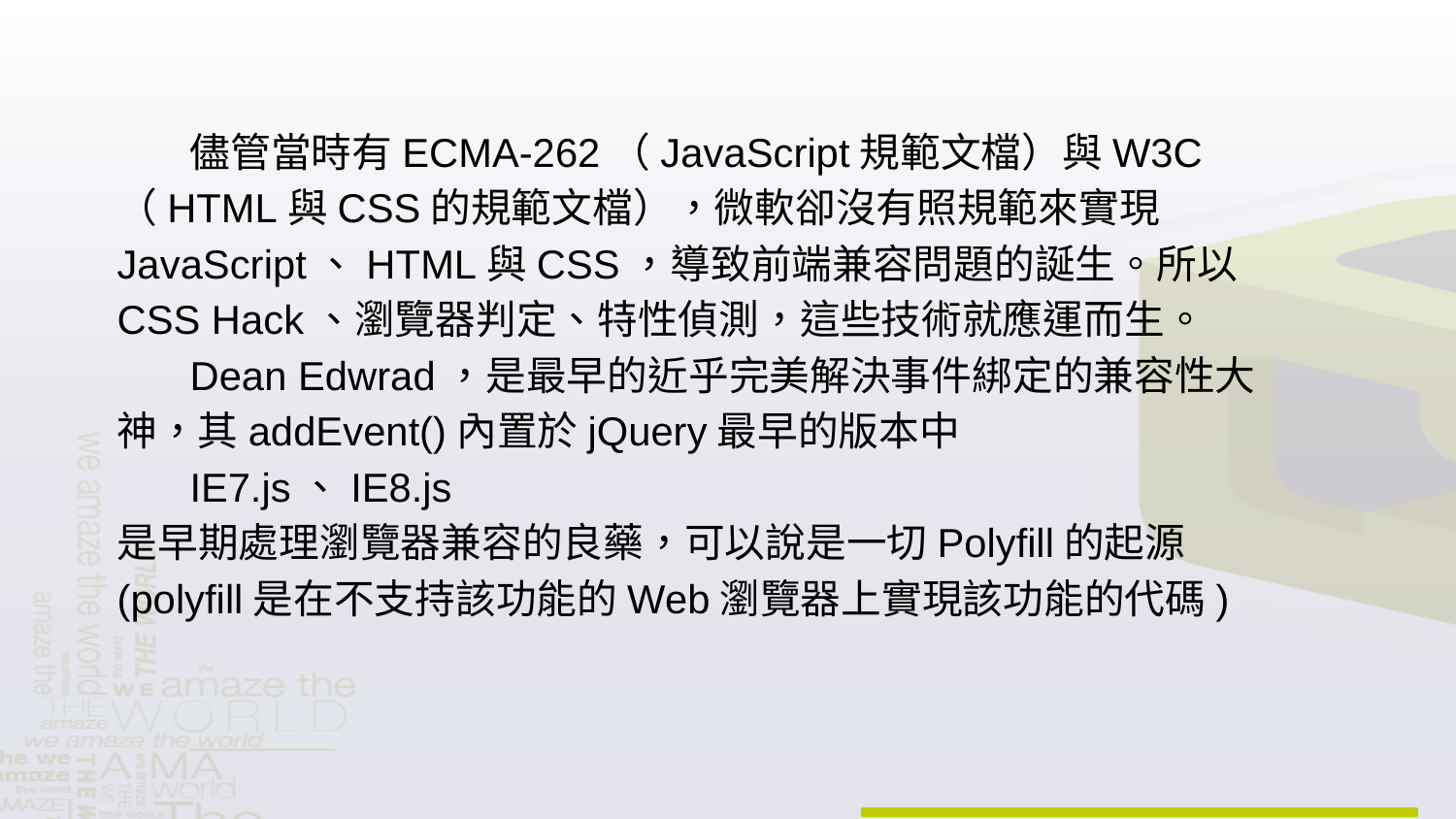

儘管當時有ECMA-262（JavaScript規範文檔）與W3C（HTML與CSS的規範文檔），微軟卻沒有照規範來實現JavaScript、HTML與CSS，導致前端兼容問題的誕生。所以CSS Hack、瀏覽器判定、特性偵測，這些技術就應運而生。
Dean Edwrad，是最早的近乎完美解決事件綁定的兼容性大神，其addEvent()內置於jQuery最早的版本中
IE7.js、IE8.js
是早期處理瀏覽器兼容的良藥，可以說是一切Polyfill的起源
(polyfill是在不支持該功能的Web瀏覽器上實現該功能的代碼)